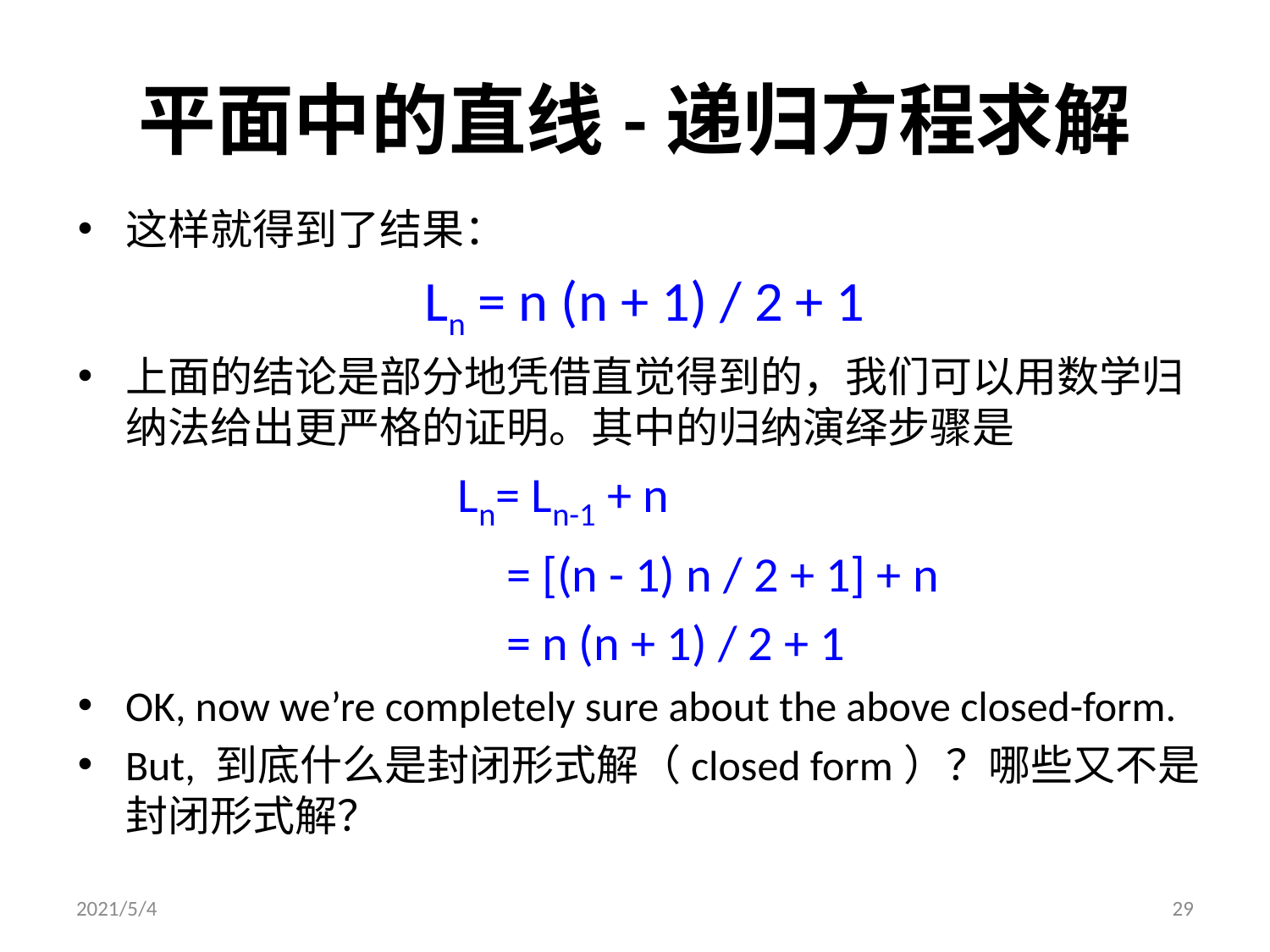

# 平面中的直线-递归方程求解
这样就得到了结果：
Ln = n (n + 1) / 2 + 1
上面的结论是部分地凭借直觉得到的，我们可以用数学归纳法给出更严格的证明。其中的归纳演绎步骤是
			       Ln= Ln-1 + n
				= [(n - 1) n / 2 + 1] + n
				= n (n + 1) / 2 + 1
OK, now we’re completely sure about the above closed-form.
But, 到底什么是封闭形式解（closed form）？哪些又不是封闭形式解？

2021/5/4
29